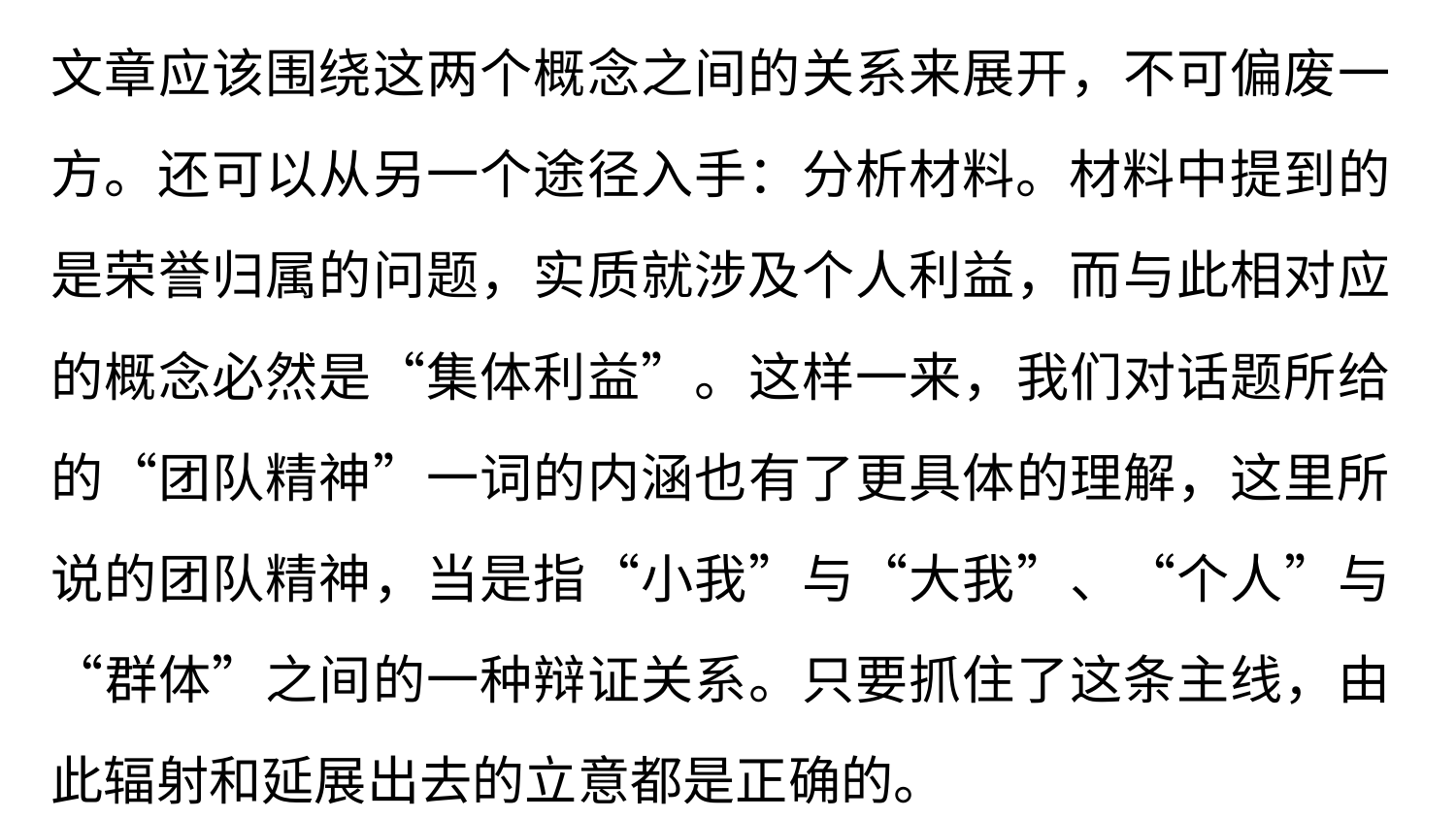

文章应该围绕这两个概念之间的关系来展开，不可偏废一方。还可以从另一个途径入手：分析材料。材料中提到的是荣誉归属的问题，实质就涉及个人利益，而与此相对应的概念必然是“集体利益”。这样一来，我们对话题所给的“团队精神”一词的内涵也有了更具体的理解，这里所说的团队精神，当是指“小我”与“大我”、“个人”与“群体”之间的一种辩证关系。只要抓住了这条主线，由此辐射和延展出去的立意都是正确的。